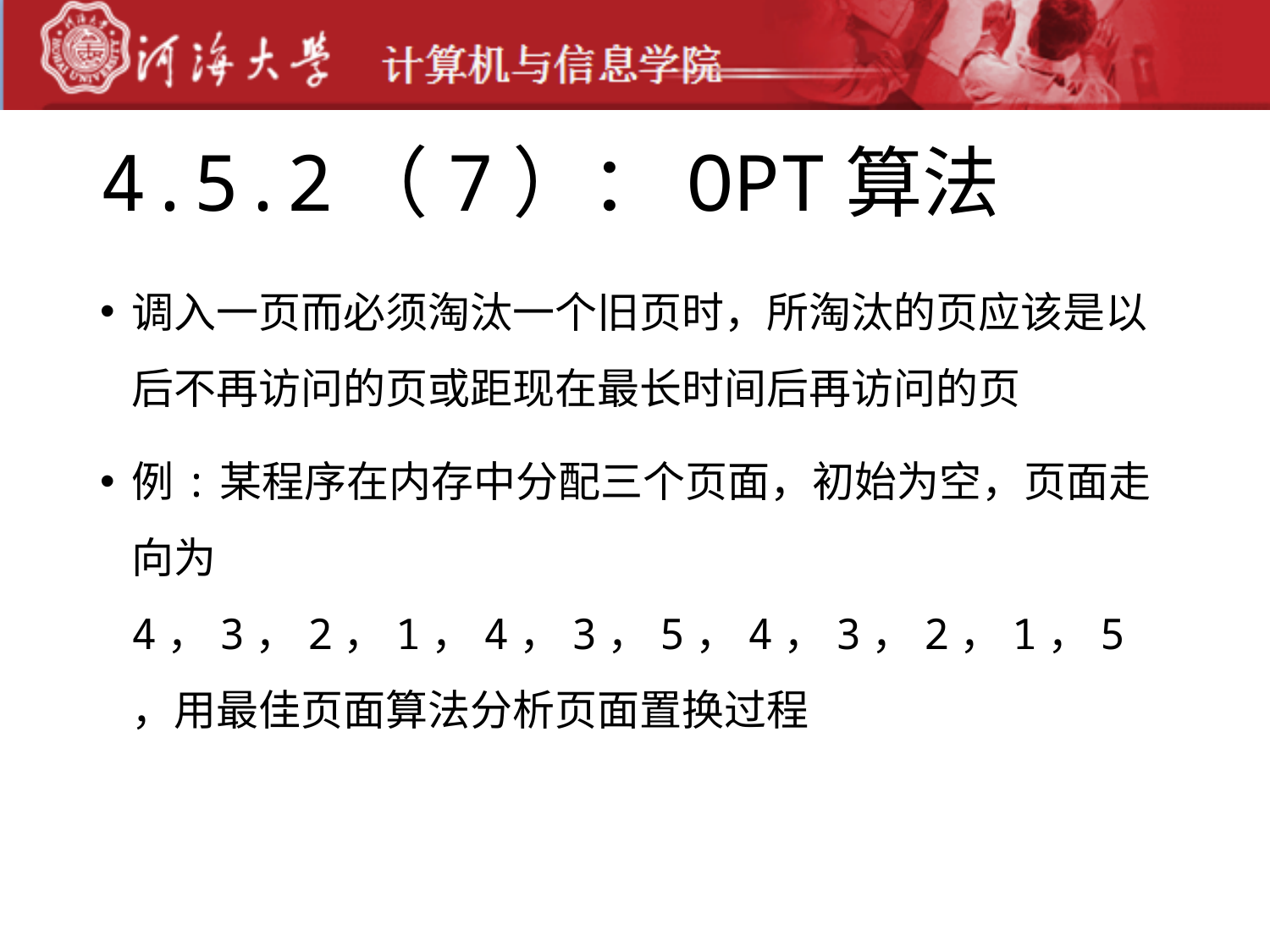

# 4.5.2（7）：OPT算法
调入一页而必须淘汰一个旧页时，所淘汰的页应该是以后不再访问的页或距现在最长时间后再访问的页
例:某程序在内存中分配三个页面，初始为空，页面走向为4，3，2，1，4，3，5，4，3，2，1，5，用最佳页面算法分析页面置换过程